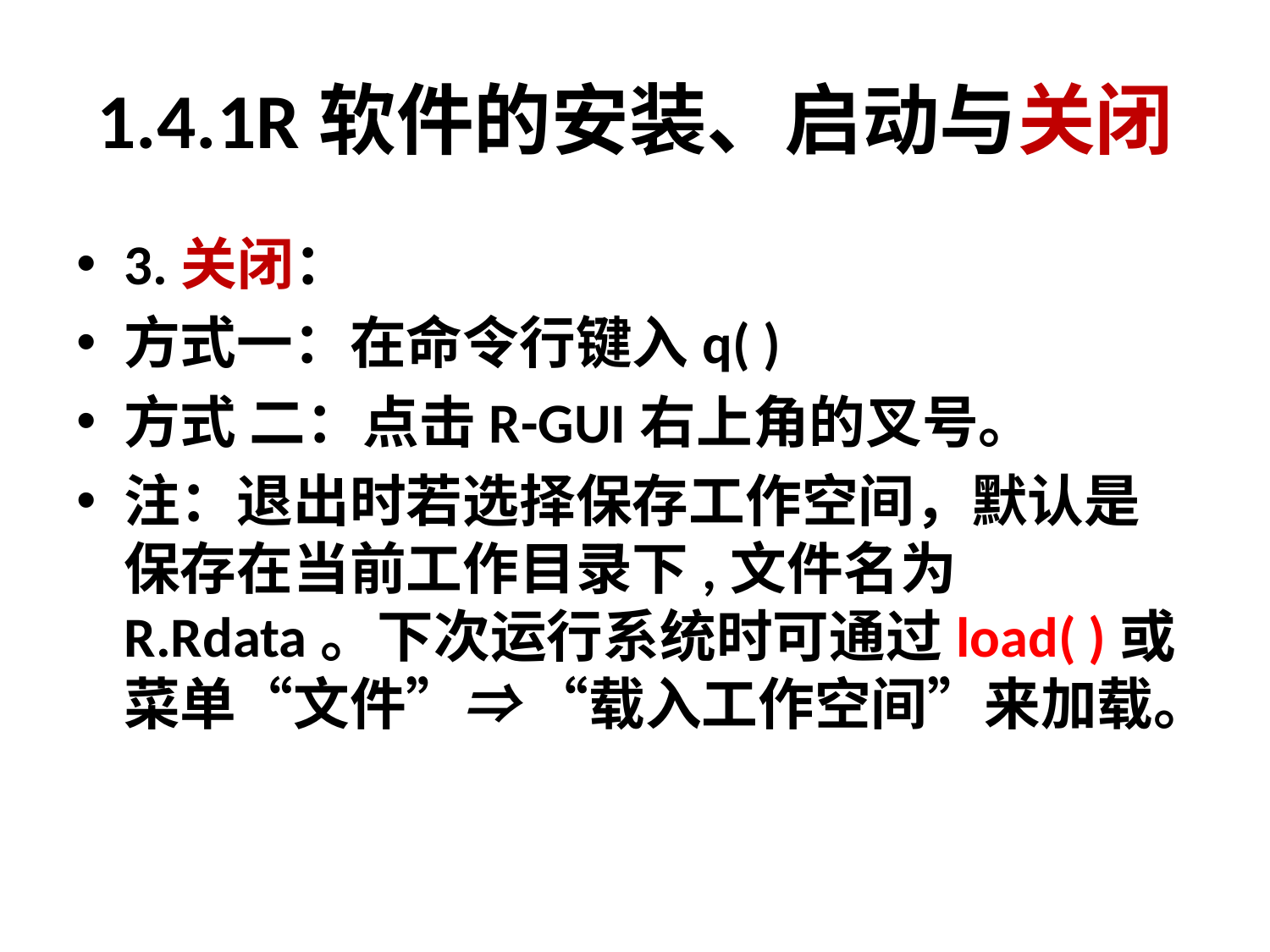

# 1.4.1R软件的安装、启动与关闭
3.关闭：
方式一：在命令行键入q( )
方式 二：点击R-GUI右上角的叉号。
注：退出时若选择保存工作空间，默认是保存在当前工作目录下,文件名为R.Rdata。下次运行系统时可通过load( )或菜单“文件”⇒ “载入工作空间”来加载。